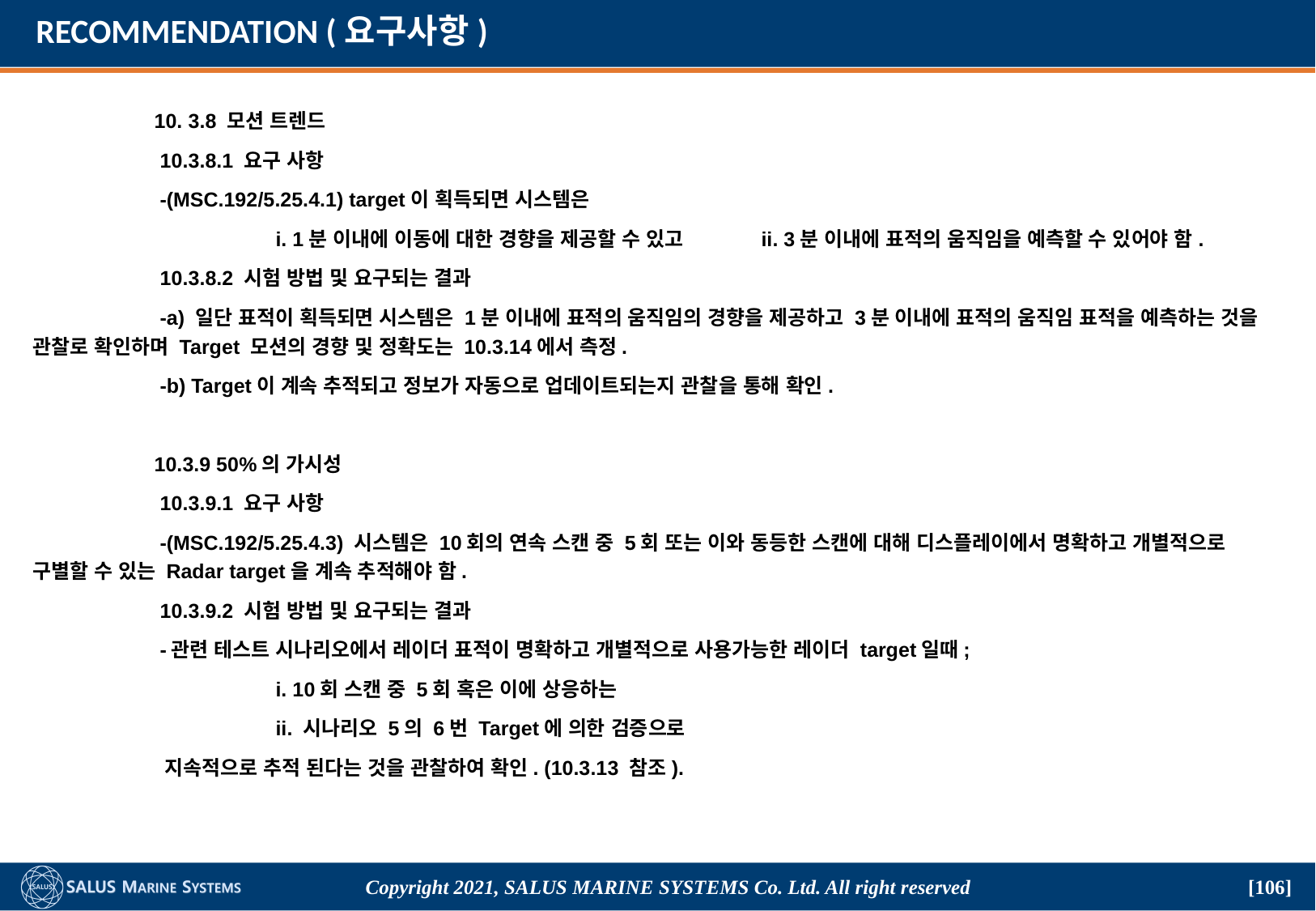

# RECOMMENDATION (요구사항)
	10. 3.8 모션 트렌드
	 10.3.8.1 요구 사항
	 -(MSC.192/5.25.4.1) target이 획득되면 시스템은
		i. 1분 이내에 이동에 대한 경향을 제공할 수 있고 	ii. 3분 이내에 표적의 움직임을 예측할 수 있어야 함.
	 10.3.8.2 시험 방법 및 요구되는 결과
	 -a) 일단 표적이 획득되면 시스템은 1분 이내에 표적의 움직임의 경향을 제공하고 3분 이내에 표적의 움직임 표적을 예측하는 것을 관찰로 확인하며 Target 모션의 경향 및 정확도는 10.3.14에서 측정.
	 -b) Target이 계속 추적되고 정보가 자동으로 업데이트되는지 관찰을 통해 확인.

	10.3.9 50%의 가시성
	 10.3.9.1 요구 사항
	 -(MSC.192/5.25.4.3) 시스템은 10회의 연속 스캔 중 5회 또는 이와 동등한 스캔에 대해 디스플레이에서 명확하고 개별적으로 구별할 수 있는 Radar target을 계속 추적해야 함.
	 10.3.9.2 시험 방법 및 요구되는 결과
	 -관련 테스트 시나리오에서 레이더 표적이 명확하고 개별적으로 사용가능한 레이더 target일때;
		i. 10회 스캔 중 5회 혹은 이에 상응하는
		ii. 시나리오 5의 6번 Target에 의한 검증으로
	 지속적으로 추적 된다는 것을 관찰하여 확인. (10.3.13 참조).
Copyright 2021, SALUS Marine Systems Co. Ltd. All right reserved
[106]